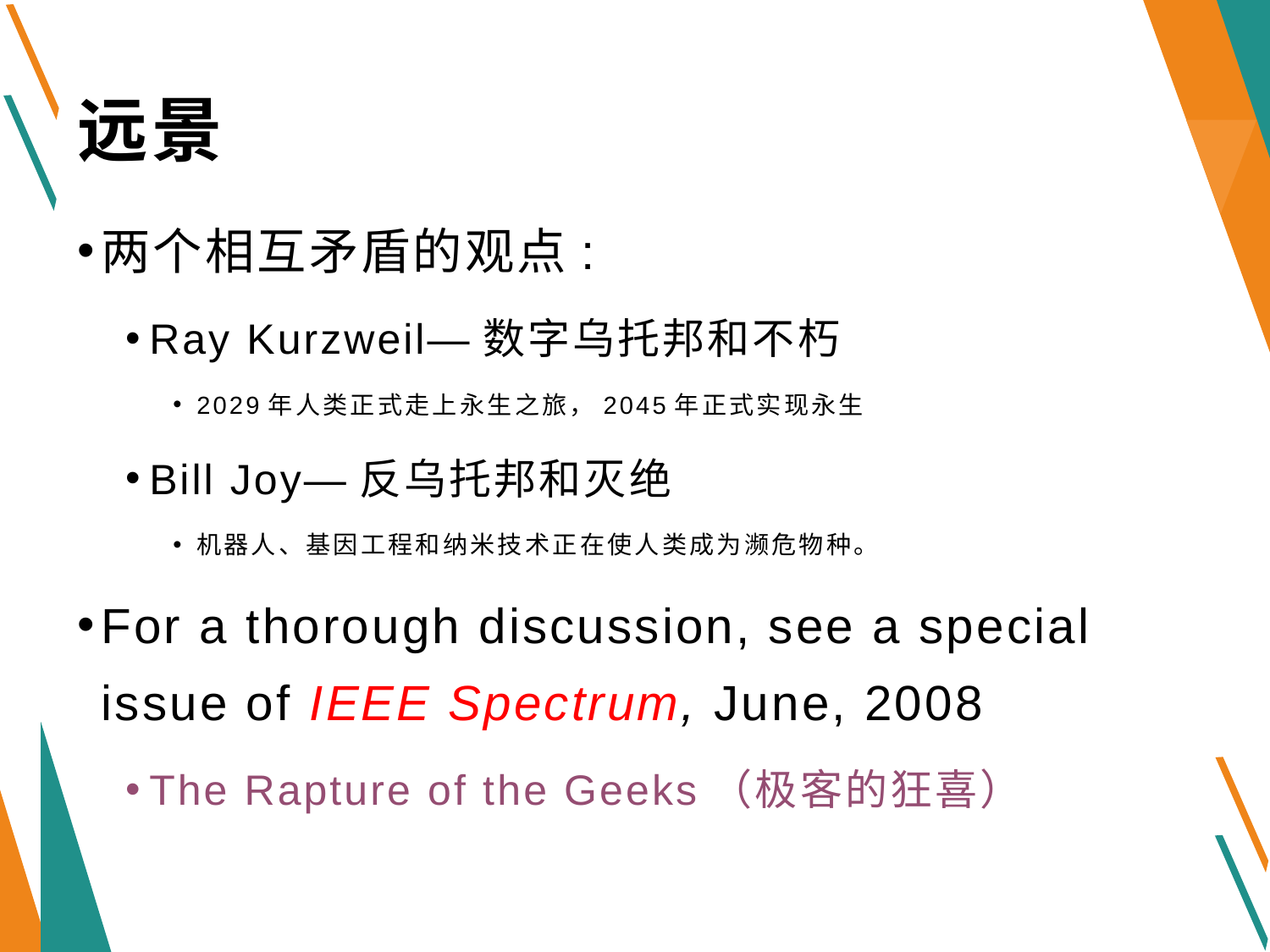

# 远景
两个相互矛盾的观点:
Ray Kurzweil—数字乌托邦和不朽
2029年人类正式走上永生之旅，2045年正式实现永生
Bill Joy—反乌托邦和灭绝
机器人、基因工程和纳米技术正在使人类成为濒危物种。
For a thorough discussion, see a special issue of IEEE Spectrum, June, 2008
The Rapture of the Geeks（极客的狂喜）
5